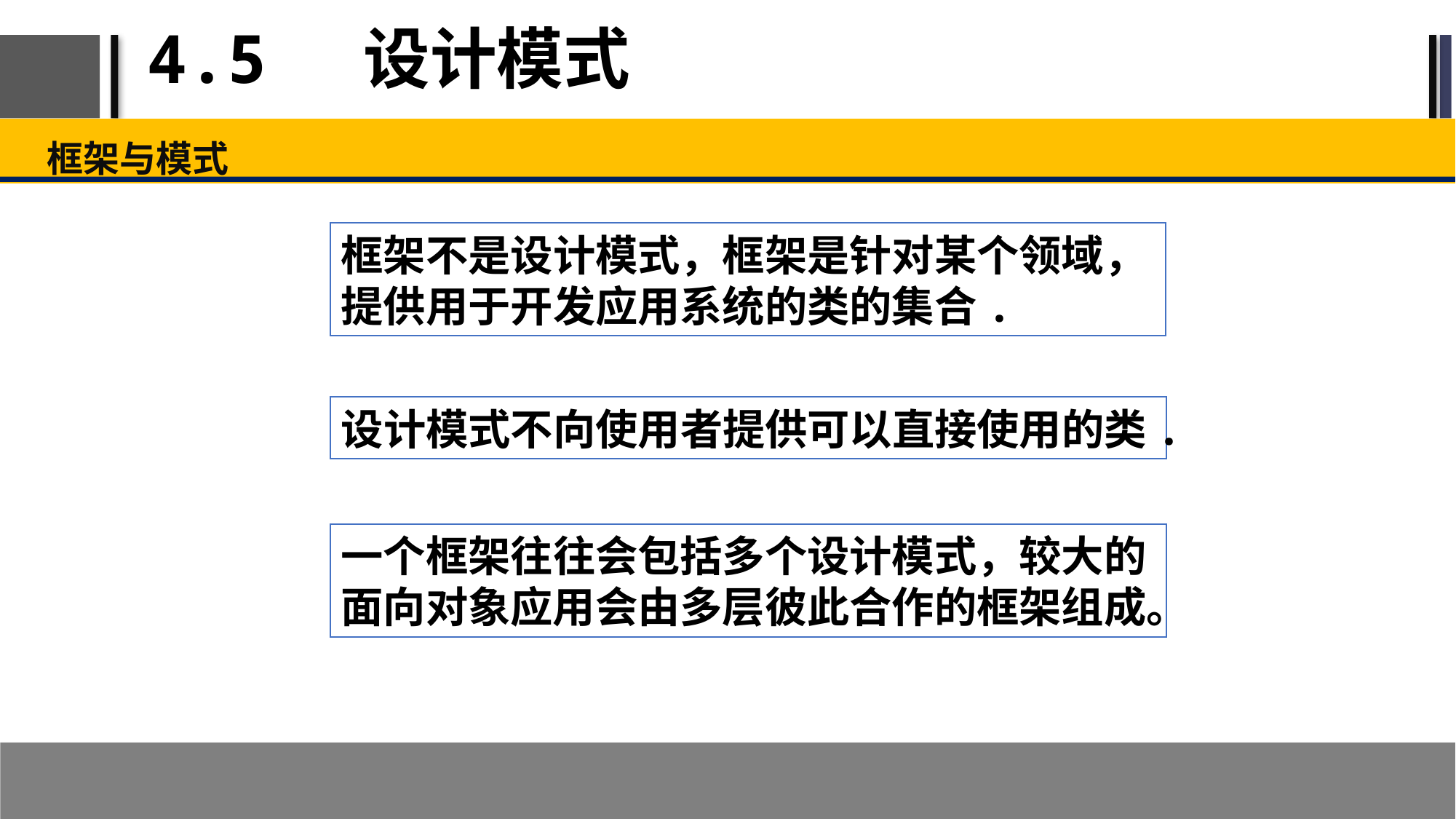

# 4.5  设计模式

框架与模式

框架不是设计模式，框架是针对某个领域，提供用于开发应用系统的类的集合.
设计模式不向使用者提供可以直接使用的类.
一个框架往往会包括多个设计模式，较大的面向对象应用会由多层彼此合作的框架组成。